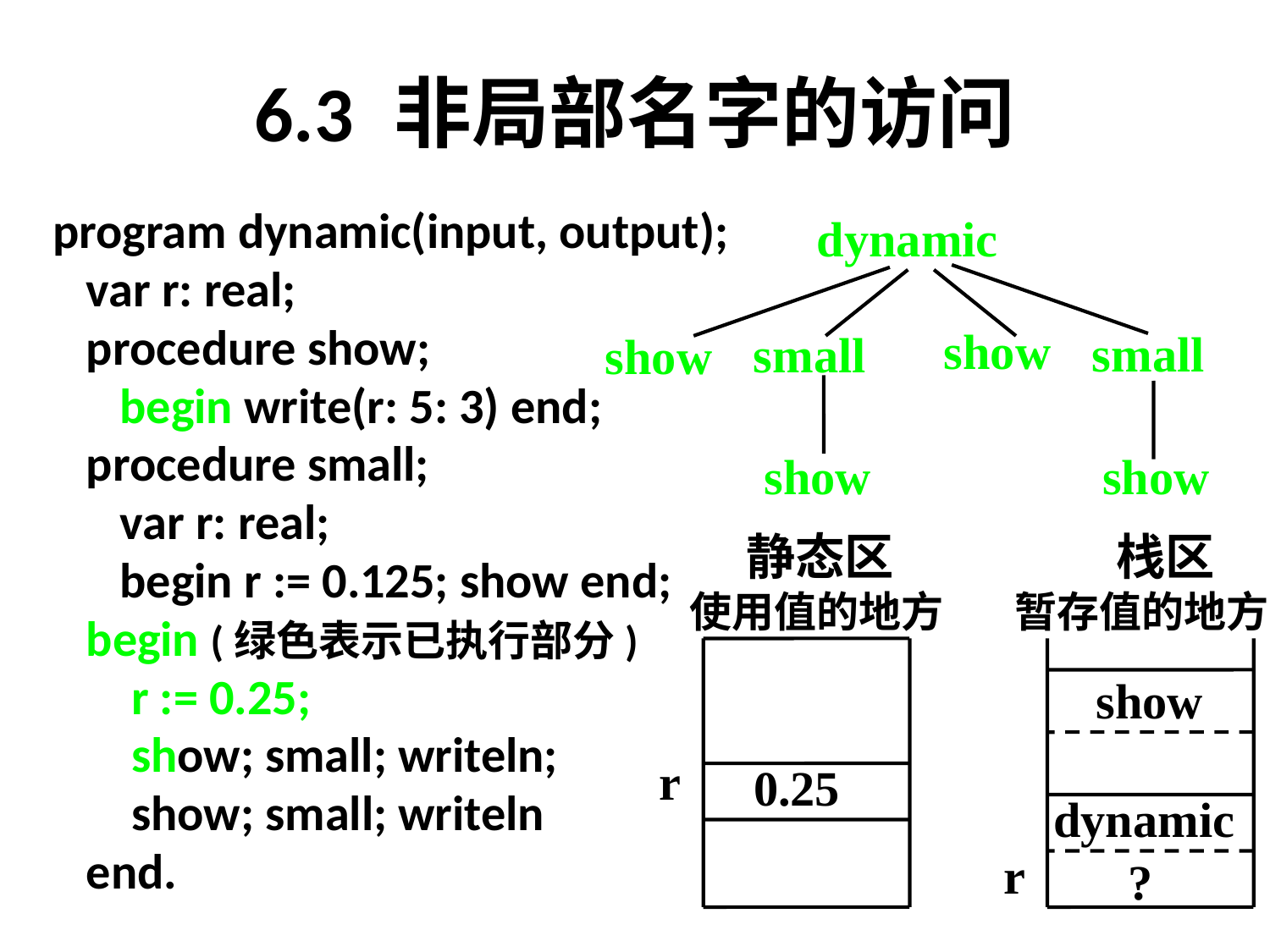

# 6.3 非局部名字的访问
program dynamic(input, output);
   var r: real;
   procedure show;
      begin write(r: 5: 3) end;
   procedure small;
      var r: real;
      begin r := 0.125; show end;
   begin (绿色表示已执行部分)
       r := 0.25;
       show; small; writeln;
       show; small; writeln
   end.
dynamic

show
small
small
show

show
show
    静态区
使用值的地方
        栈区
暂存值的地方

r
0.25

show

dynamic

r
?